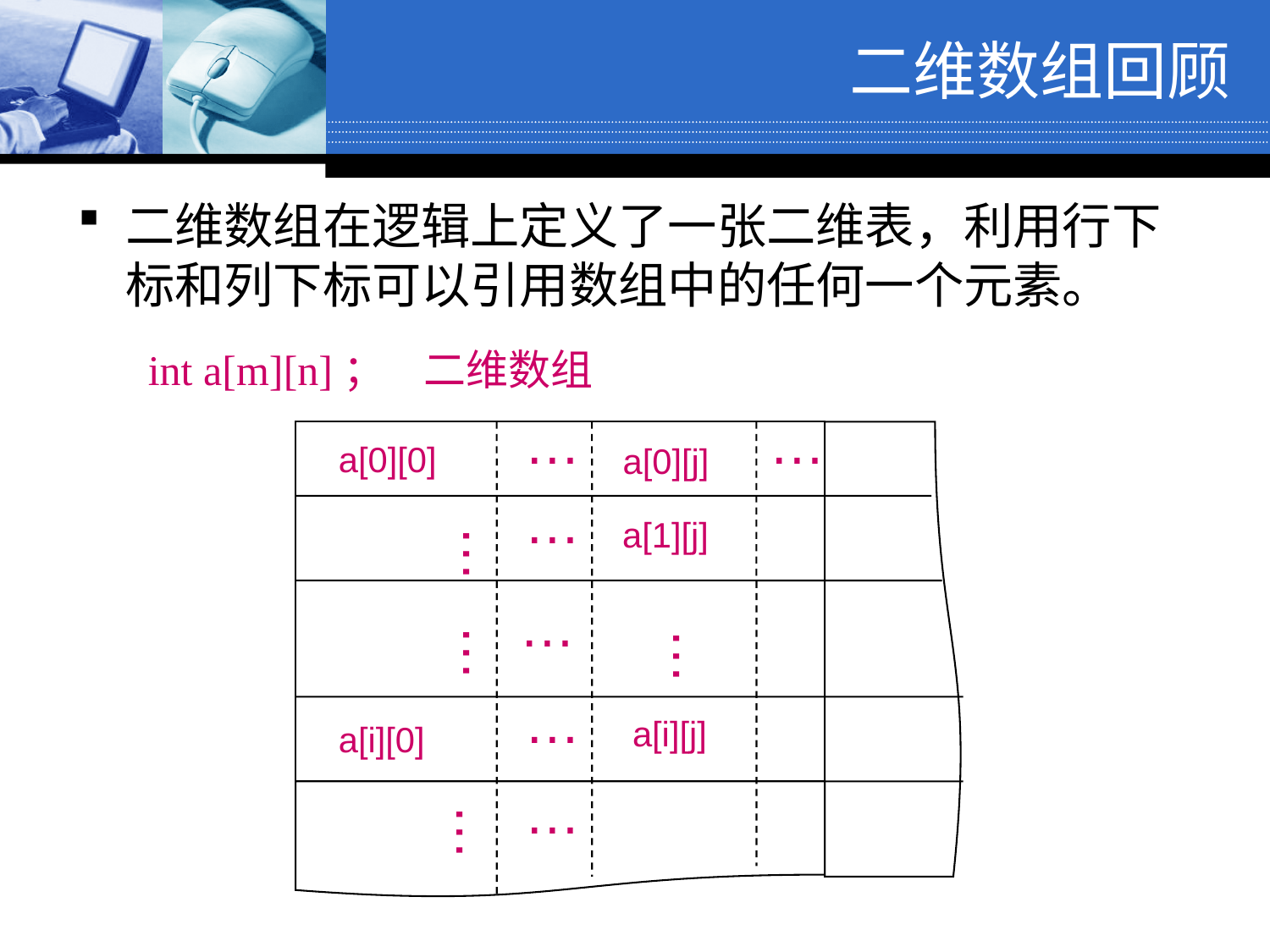

# 二维数组回顾
二维数组在逻辑上定义了一张二维表，利用行下标和列下标可以引用数组中的任何一个元素。

int a[m][n]；    二维数组
…
…

a[0][0]
a[0][j]
…

a[1][j]
…

…
…
…
…

a[i][j]
a[i][0]
…

…